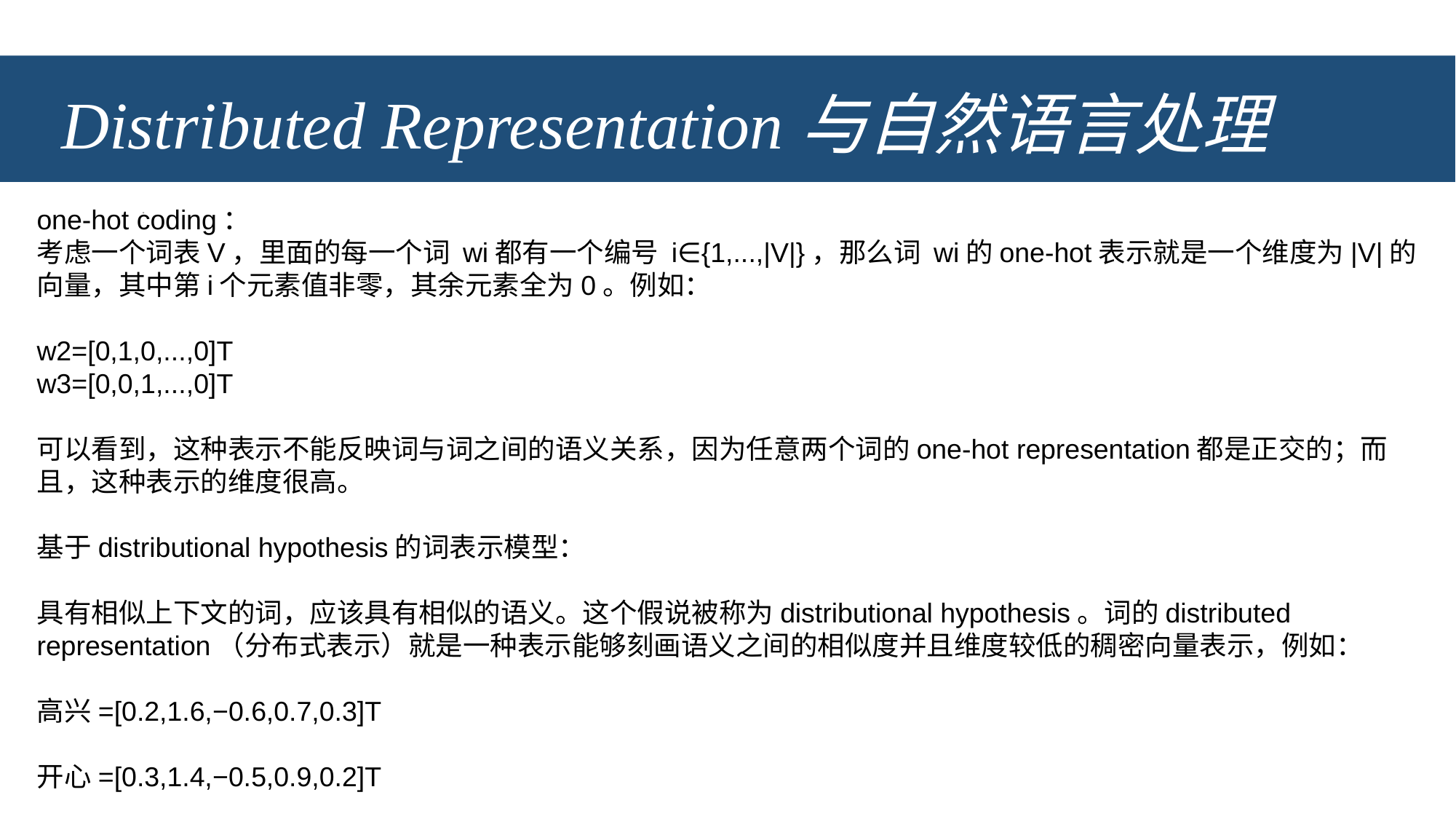

# Distributed Representation与自然语言处理

one-hot coding：
考虑一个词表V，里面的每一个词 wi都有一个编号 i∈{1,...,|V|}，那么词 wi的one-hot表示就是一个维度为|V|的向量，其中第i个元素值非零，其余元素全为0。例如：

w2=[0,1,0,...,0]T
w3=[0,0,1,...,0]T

可以看到，这种表示不能反映词与词之间的语义关系，因为任意两个词的one-hot representation都是正交的；而且，这种表示的维度很高。

基于distributional hypothesis的词表示模型：

具有相似上下文的词，应该具有相似的语义。这个假说被称为distributional hypothesis。词的distributed representation（分布式表示）就是一种表示能够刻画语义之间的相似度并且维度较低的稠密向量表示，例如：

高兴=[0.2,1.6,−0.6,0.7,0.3]T

开心=[0.3,1.4,−0.5,0.9,0.2]T
：
是：